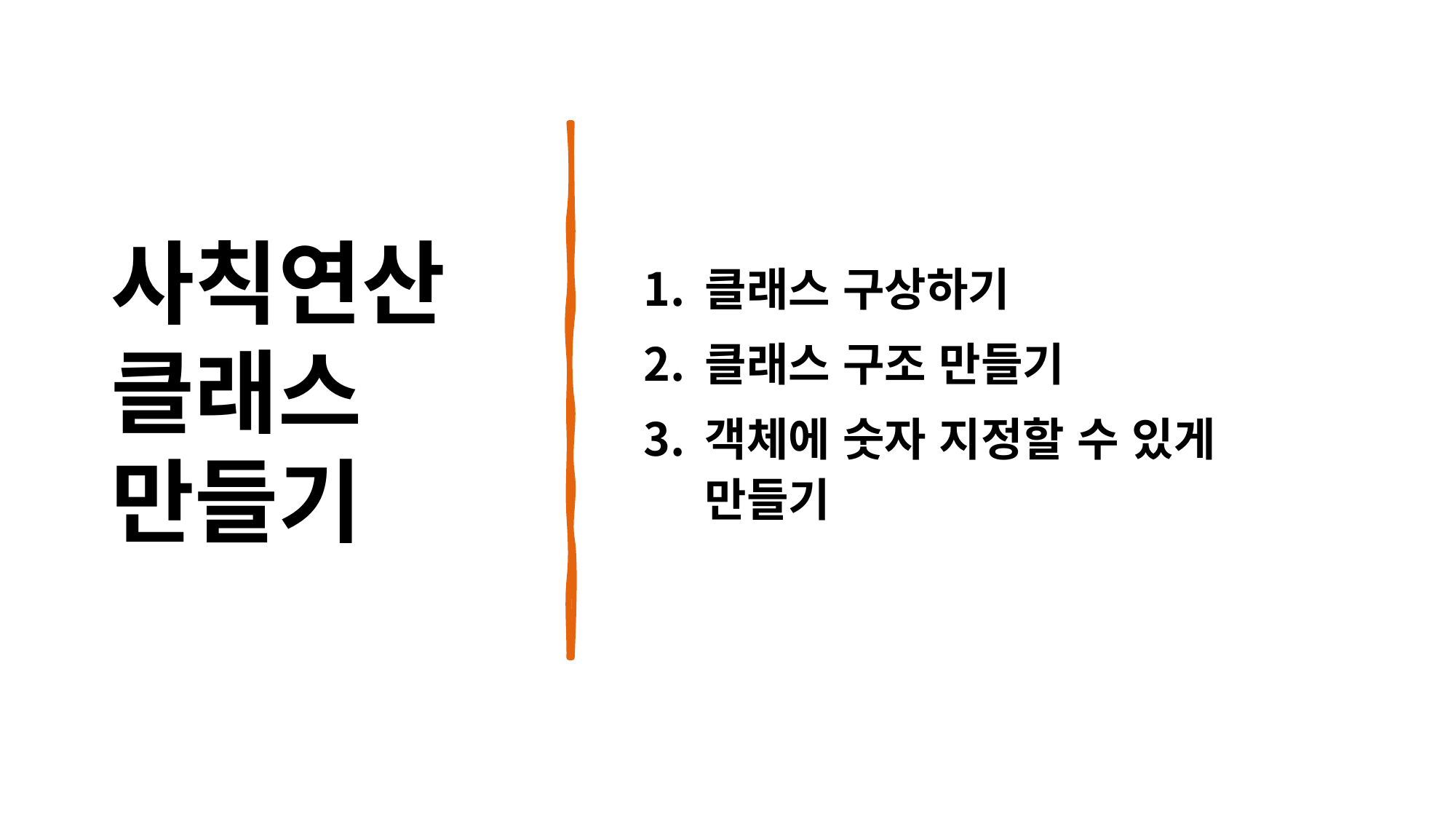

ㅅ
# 사칙연산 클래스 만들기
클래스 구상하기
클래스 구조 만들기
객체에 숫자 지정할 수 있게 만들기